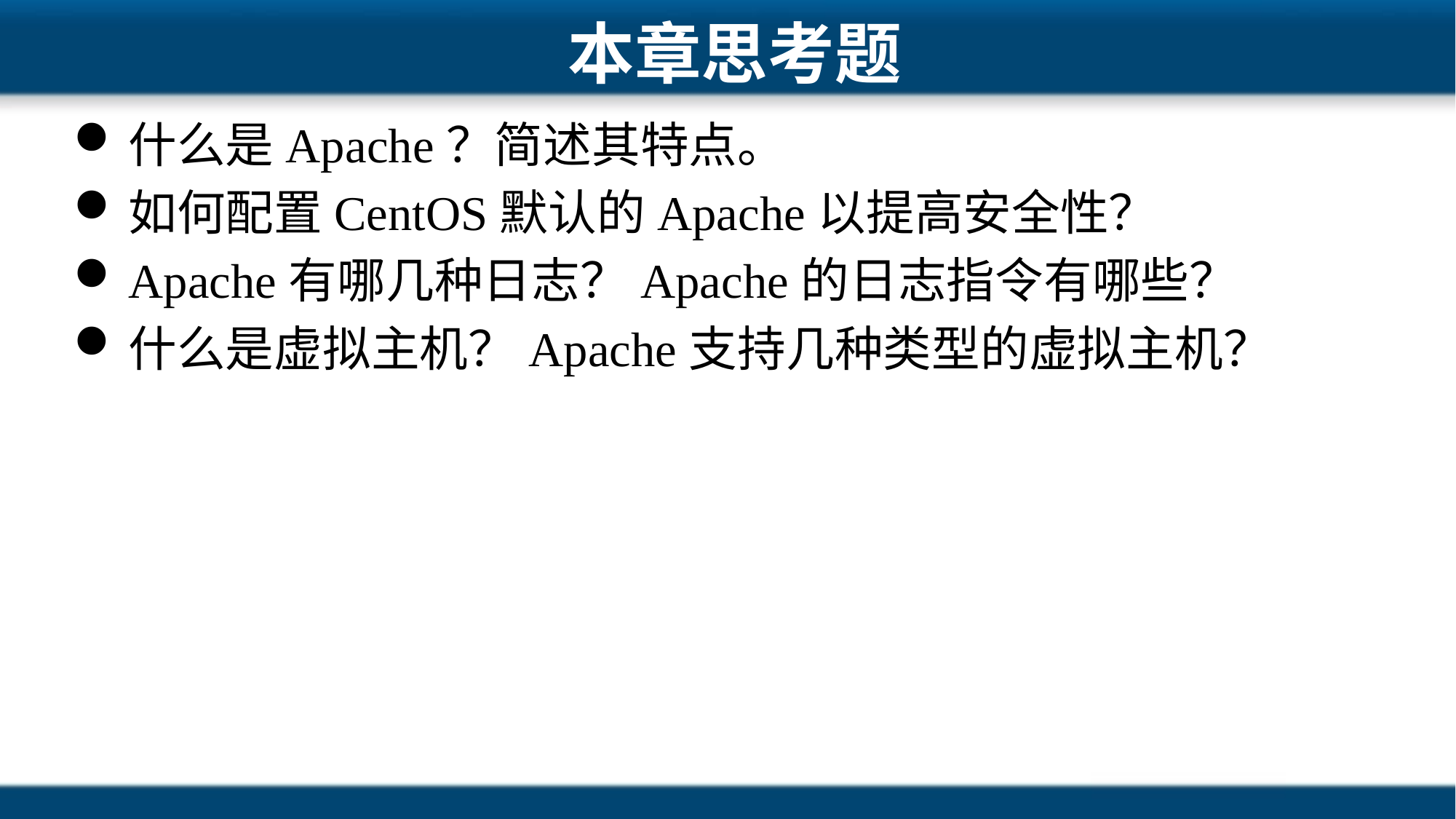

# 本章思考题
什么是Apache？简述其特点。
如何配置CentOS默认的Apache以提高安全性？
Apache有哪几种日志？Apache的日志指令有哪些？
什么是虚拟主机？Apache支持几种类型的虚拟主机？